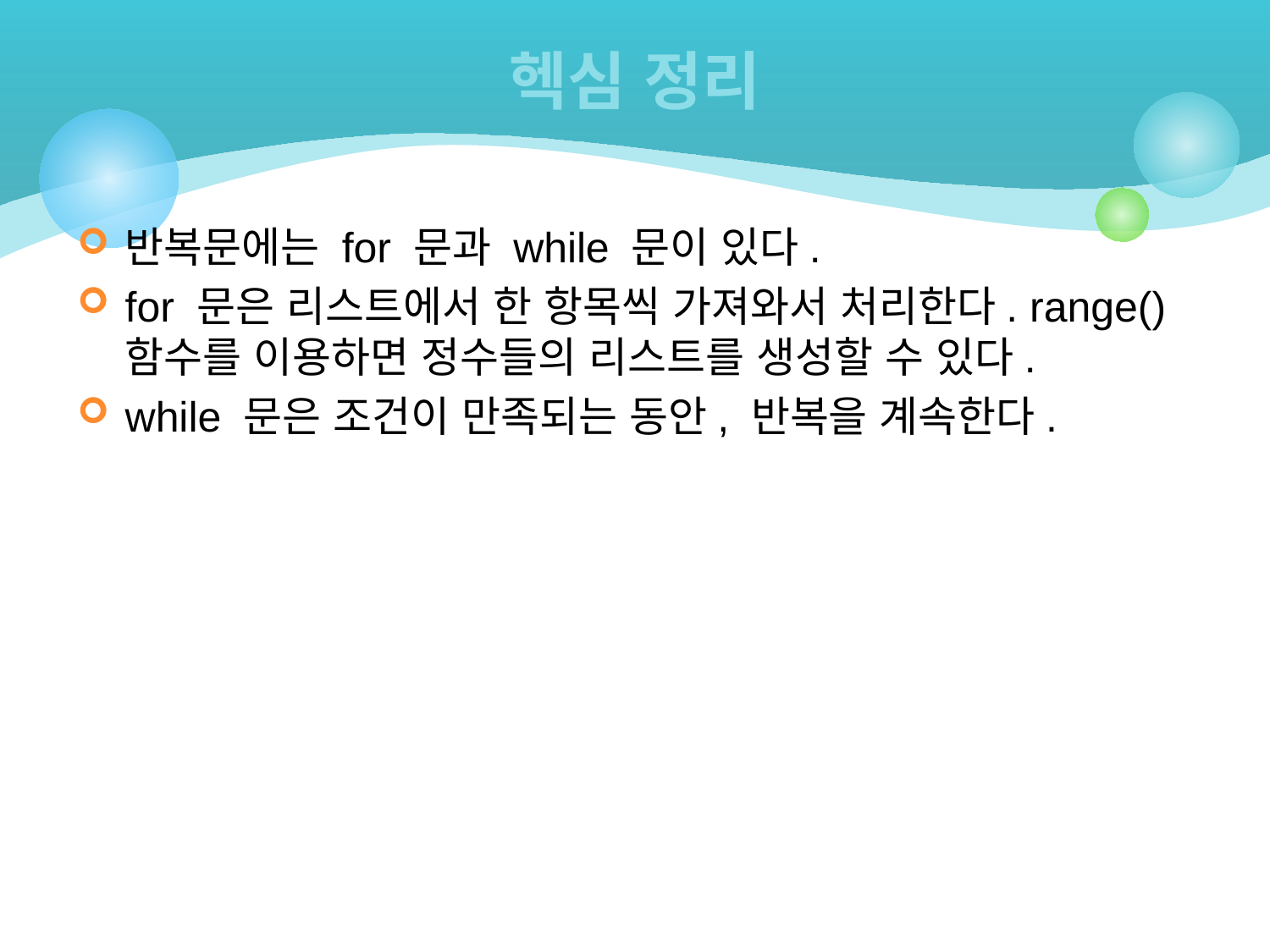

# 헥심 정리
반복문에는 for 문과 while 문이 있다.
for 문은 리스트에서 한 항목씩 가져와서 처리한다. range() 함수를 이용하면 정수들의 리스트를 생성할 수 있다.
while 문은 조건이 만족되는 동안, 반복을 계속한다.